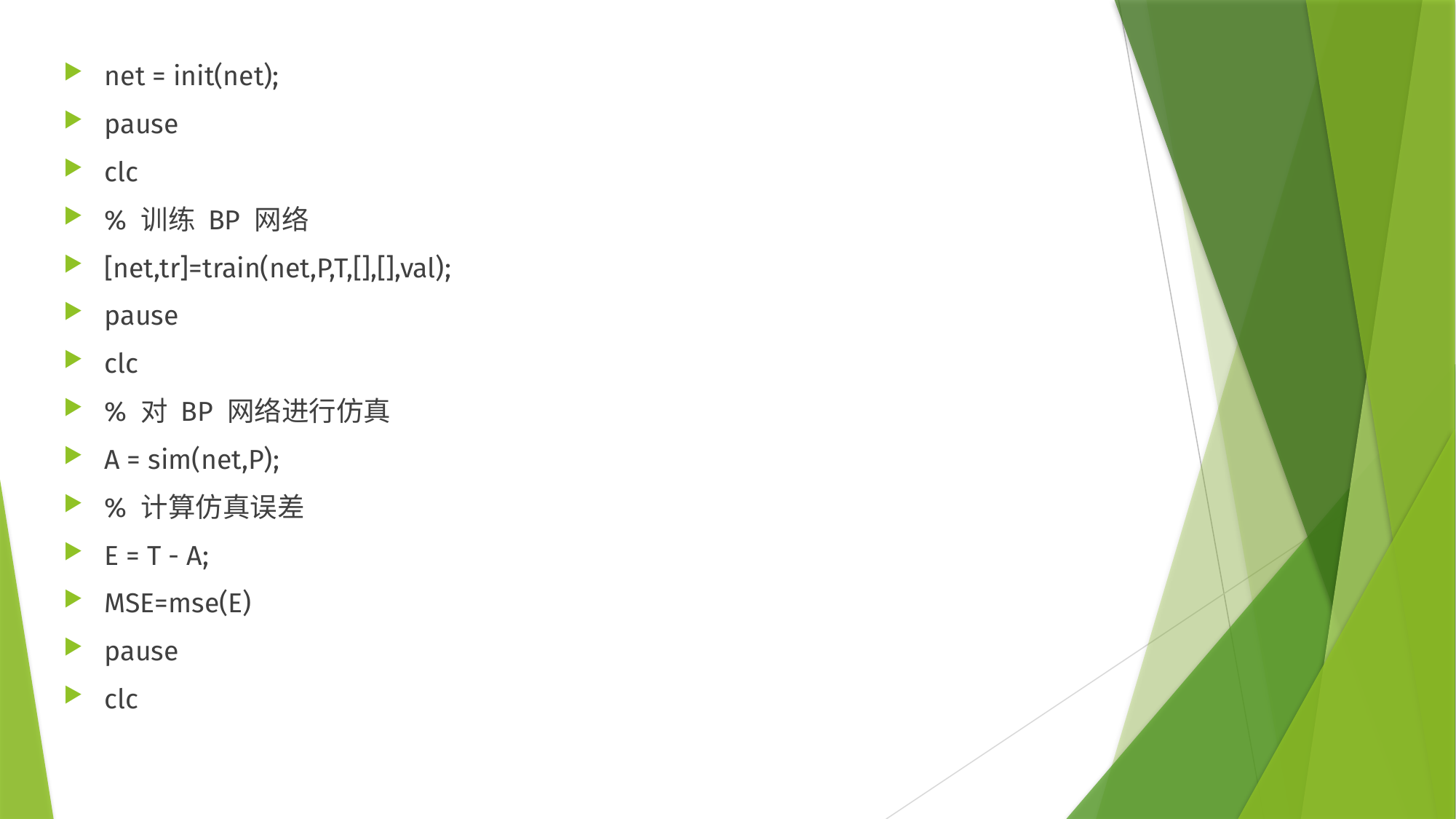

net = init(net);
pause
clc
% 训练 BP 网络
[net,tr]=train(net,P,T,[],[],val);
pause
clc
% 对 BP 网络进行仿真
A = sim(net,P);
% 计算仿真误差
E = T - A;
MSE=mse(E)
pause
clc